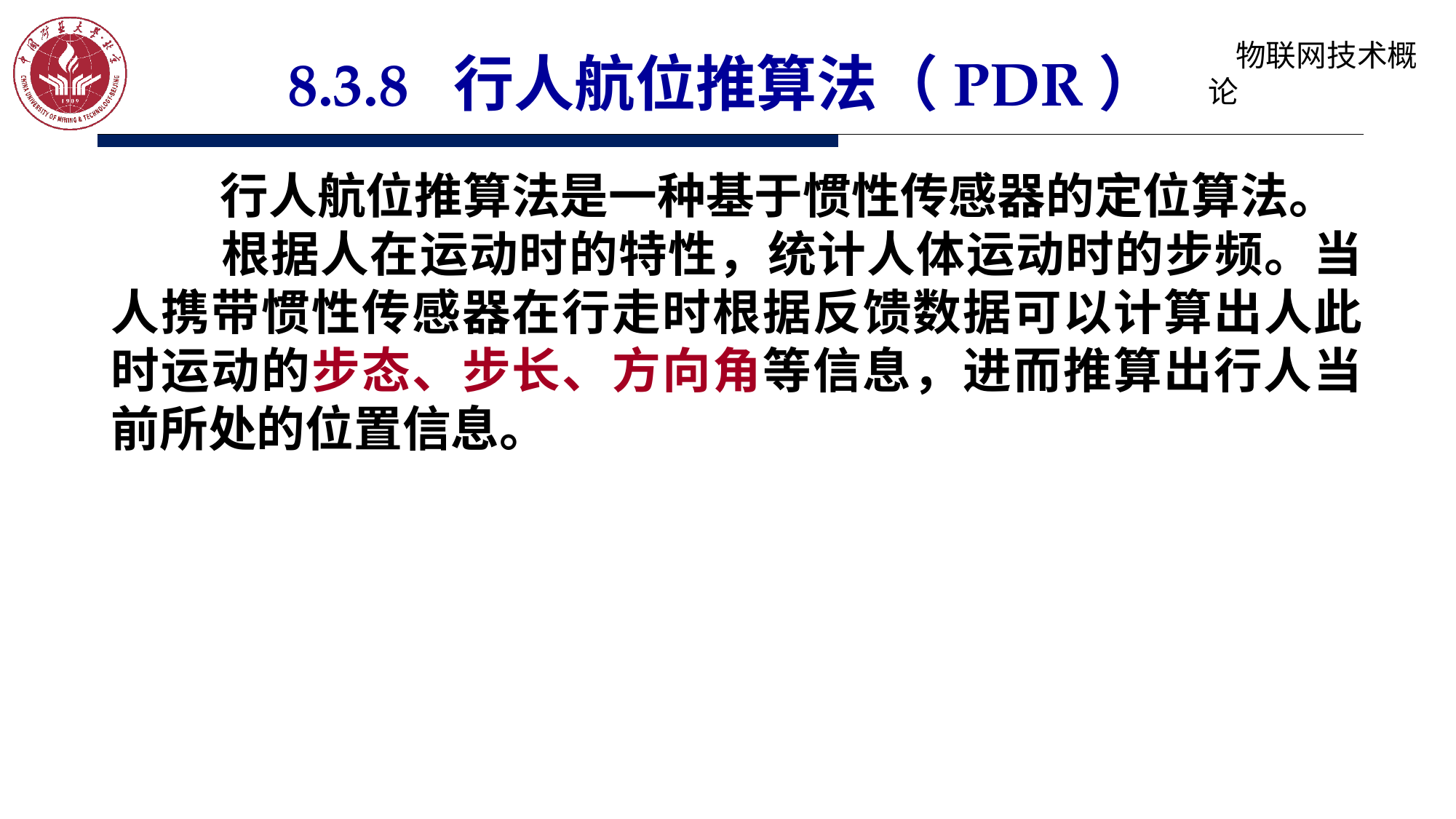

# 8.3.8  行人航位推算法（PDR）
	行人航位推算法是一种基于惯性传感器的定位算法。
	根据人在运动时的特性，统计人体运动时的步频。当人携带惯性传感器在行走时根据反馈数据可以计算出人此时运动的步态、步长、方向角等信息，进而推算出行人当前所处的位置信息。